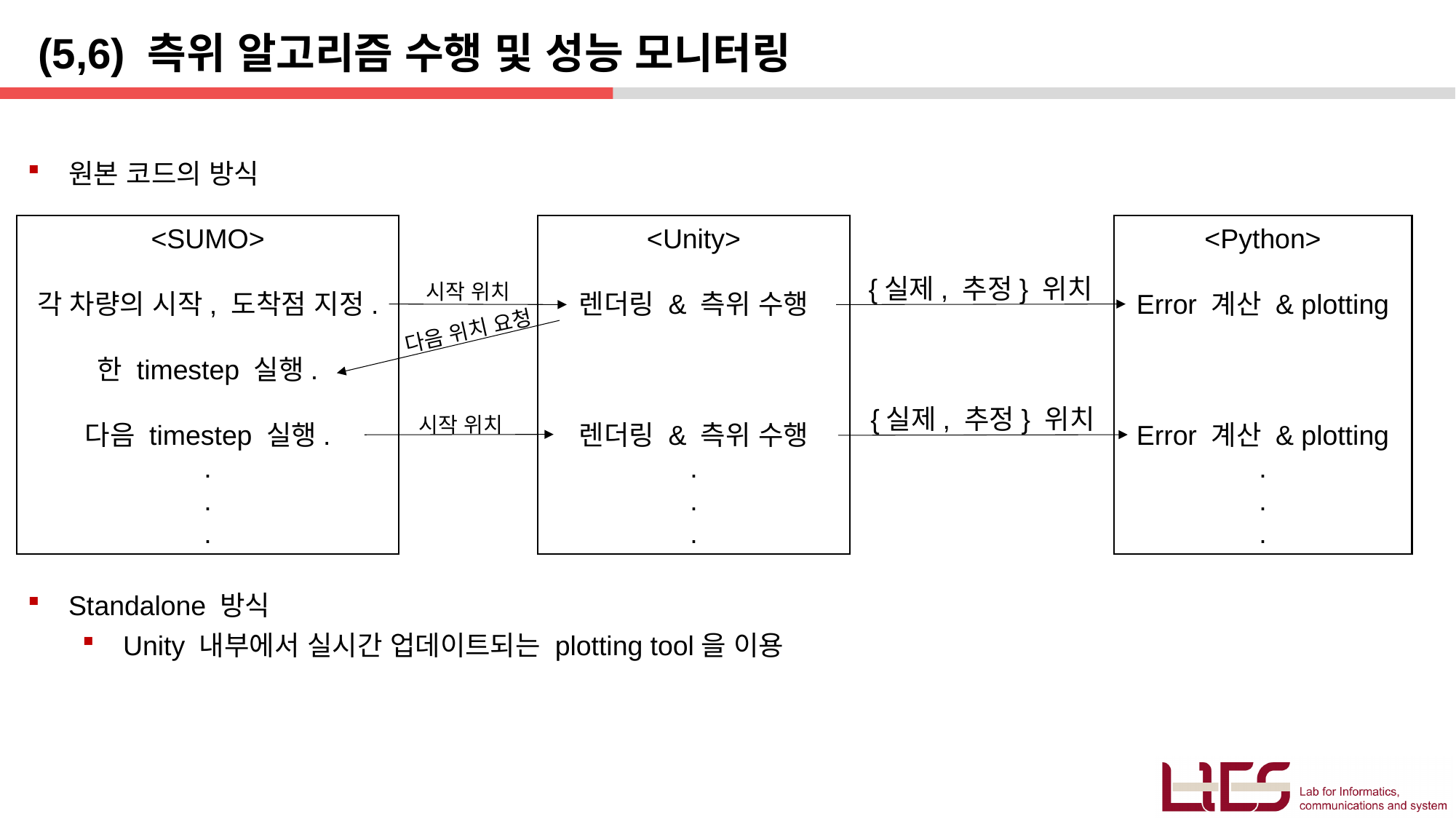

(5,6) 측위 알고리즘 수행 및 성능 모니터링
원본 코드의 방식

Standalone 방식
Unity 내부에서 실시간 업데이트되는 plotting tool을 이용
<SUMO>

각 차량의 시작, 도착점 지정.

한 timestep 실행.

다음 timestep 실행.
.
.
.
<Unity>

렌더링 & 측위 수행

렌더링 & 측위 수행
.
.
.
<Python>

Error 계산 & plotting

Error 계산 & plotting
.
.
.
{실제, 추정} 위치
시작 위치
다음 위치 요청
{실제, 추정} 위치
시작 위치